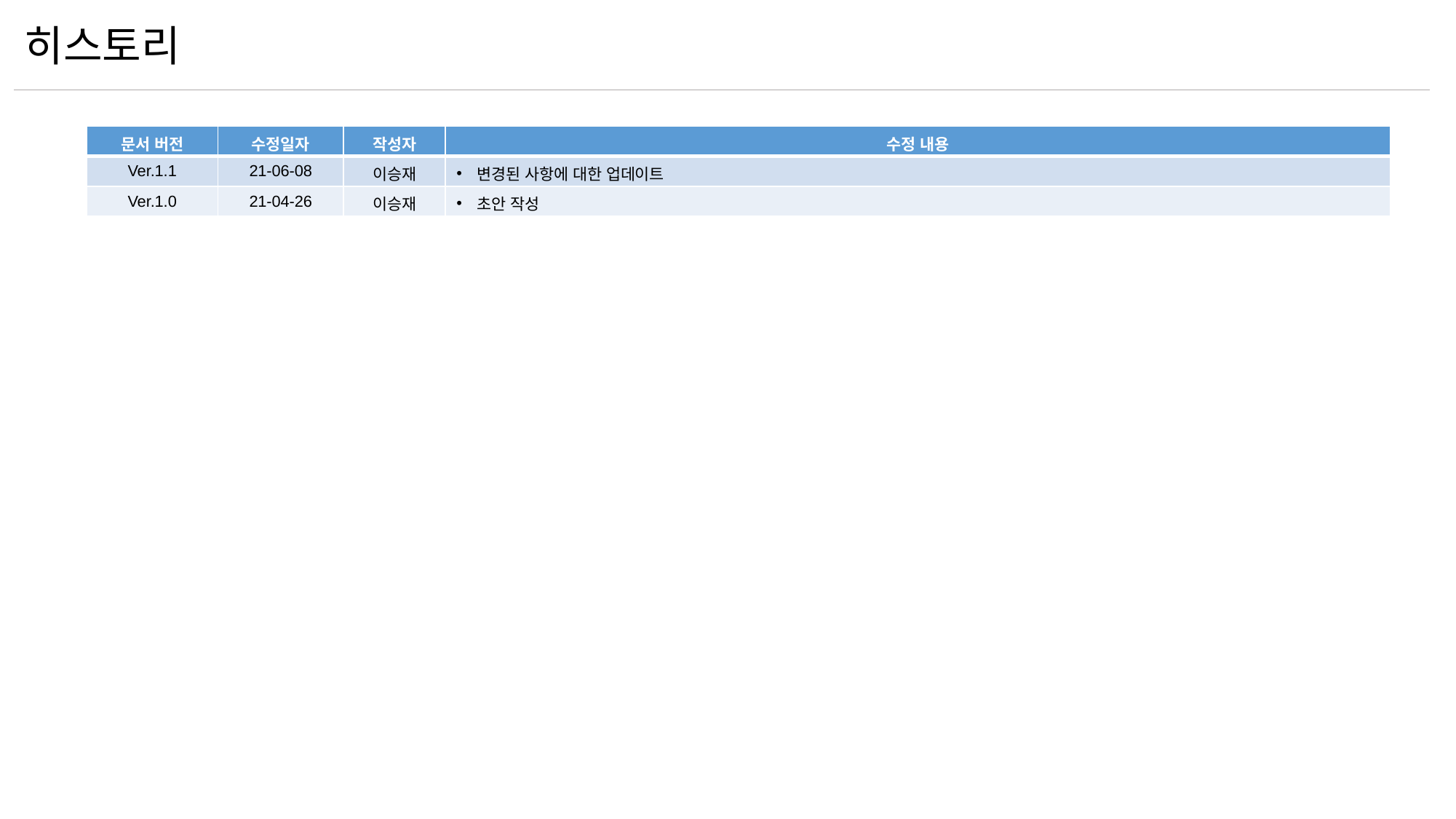

히스토리
| 문서 버전 | 수정일자 | 작성자 | 수정 내용 |
| --- | --- | --- | --- |
| Ver.1.1 | 21-06-08 | 이승재 | 변경된 사항에 대한 업데이트 |
| Ver.1.0 | 21-04-26 | 이승재 | 초안 작성 |